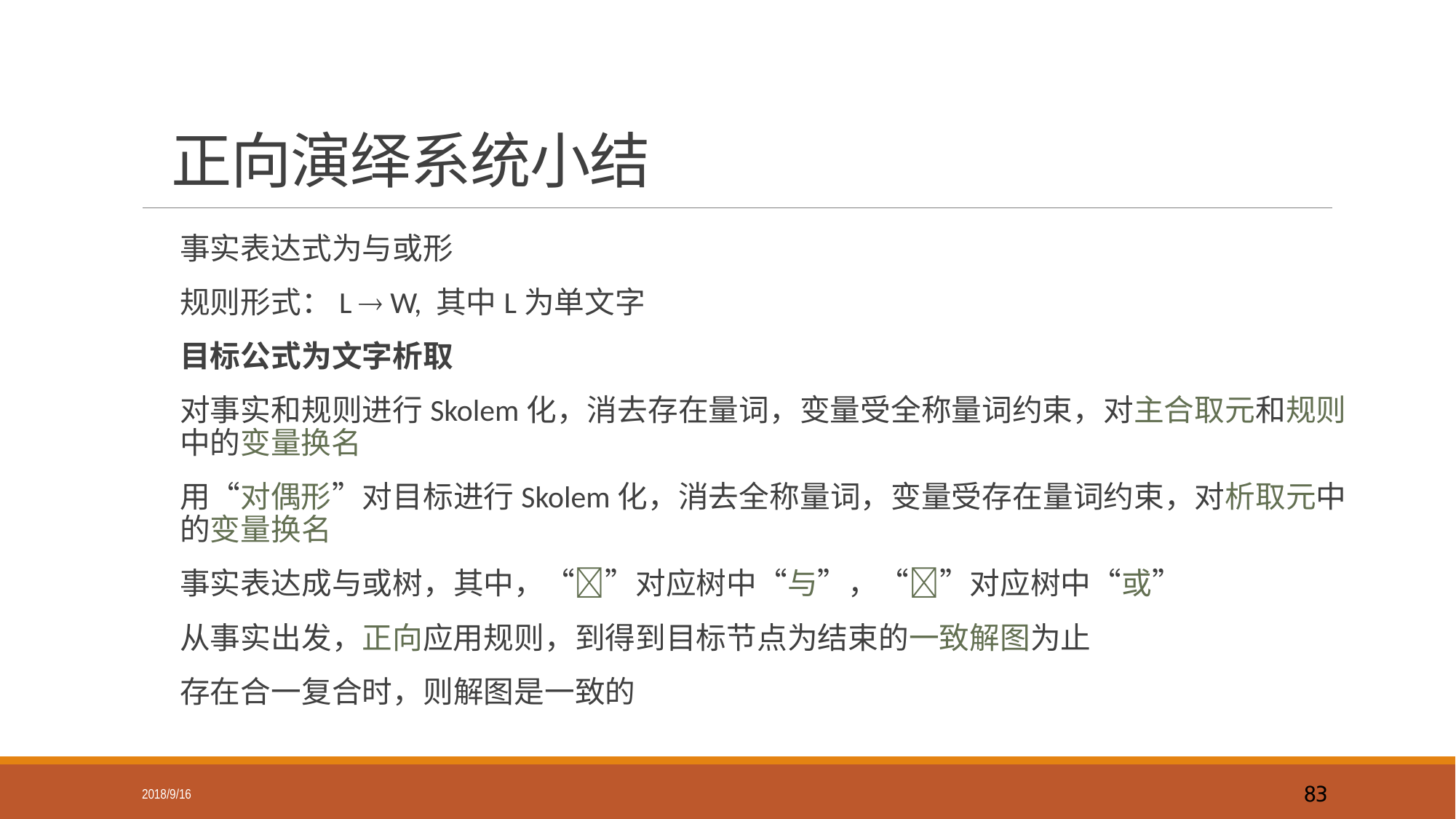

# 正向演绎系统小结
事实表达式为与或形
规则形式：L → W, 其中L为单文字
目标公式为文字析取
对事实和规则进行Skolem化，消去存在量词，变量受全称量词约束，对主合取元和规则中的变量换名
用“对偶形”对目标进行Skolem化，消去全称量词，变量受存在量词约束，对析取元中的变量换名
事实表达成与或树，其中，“∨”对应树中“与”，“∧”对应树中“或”
从事实出发，正向应用规则，到得到目标节点为结束的一致解图为止
存在合一复合时，则解图是一致的
2018/9/16
83